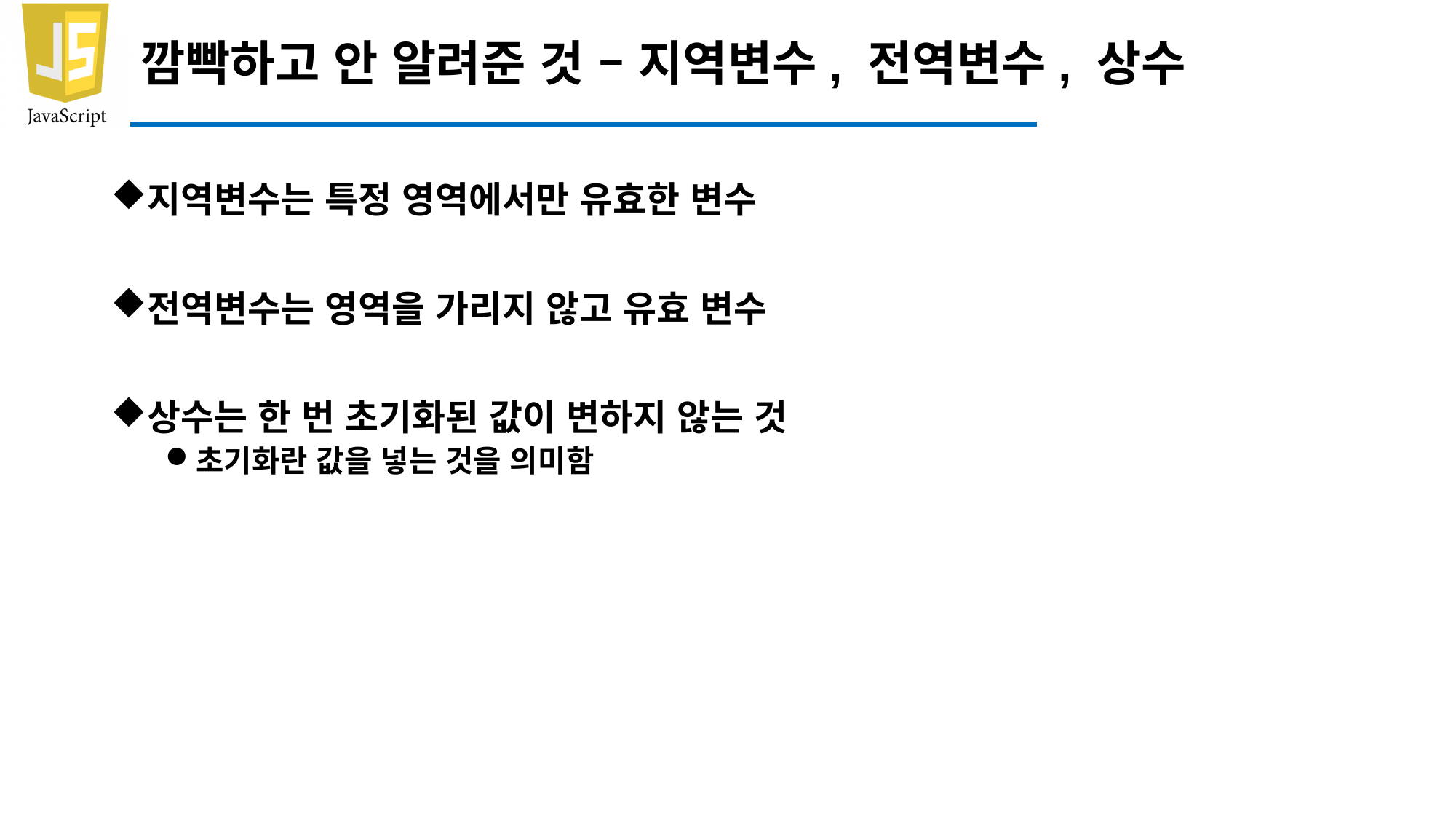

# 깜빡하고 안 알려준 것 – 지역변수, 전역변수, 상수
지역변수는 특정 영역에서만 유효한 변수

전역변수는 영역을 가리지 않고 유효 변수

상수는 한 번 초기화된 값이 변하지 않는 것
초기화란 값을 넣는 것을 의미함